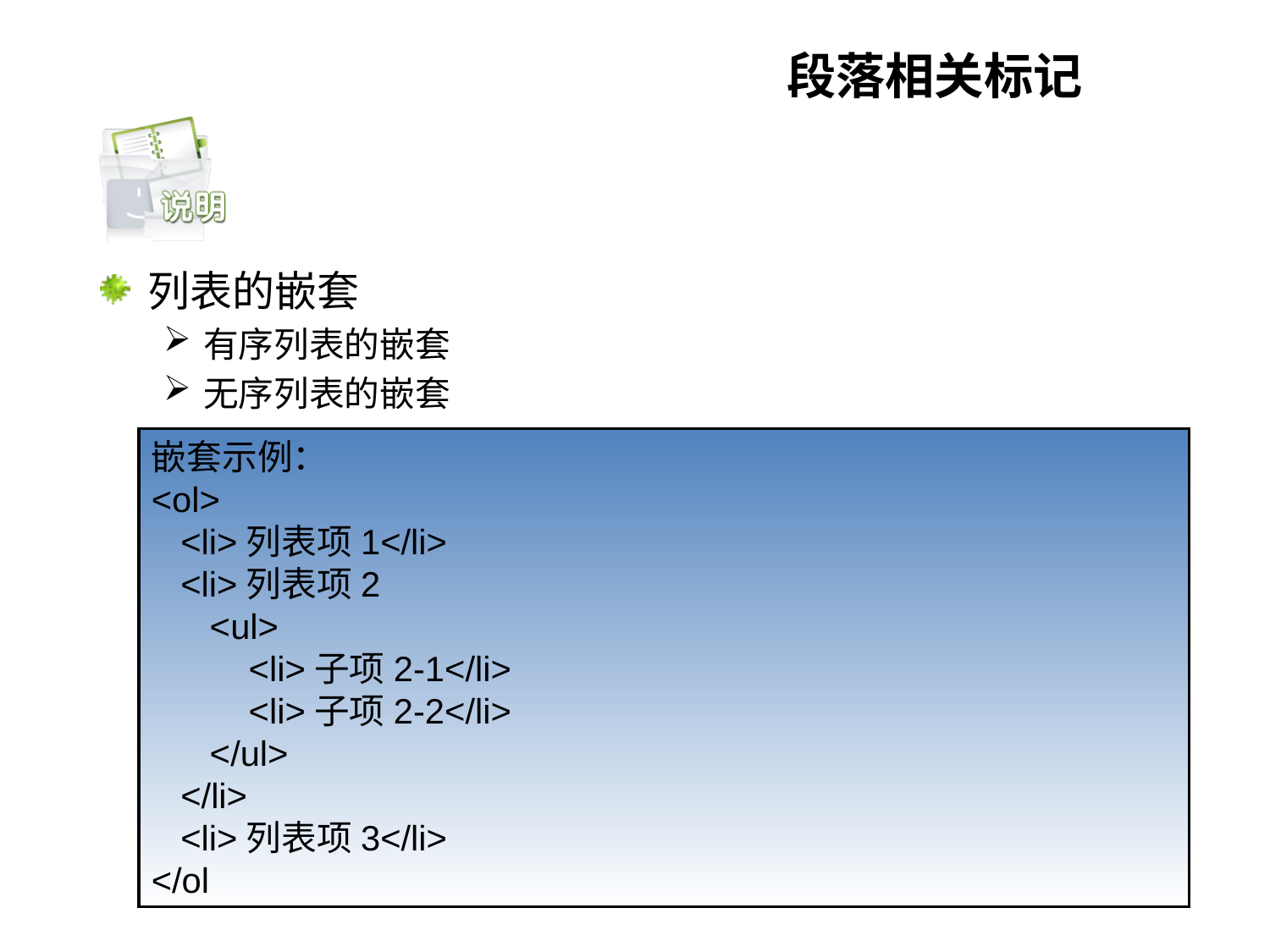

# 段落相关标记
列表的嵌套
有序列表的嵌套
无序列表的嵌套
嵌套示例：
<ol>
   <li>列表项1</li>
   <li>列表项2
      <ul>
          <li>子项2-1</li>
          <li>子项2-2</li>
      </ul>
   </li>
   <li>列表项3</li>
</ol